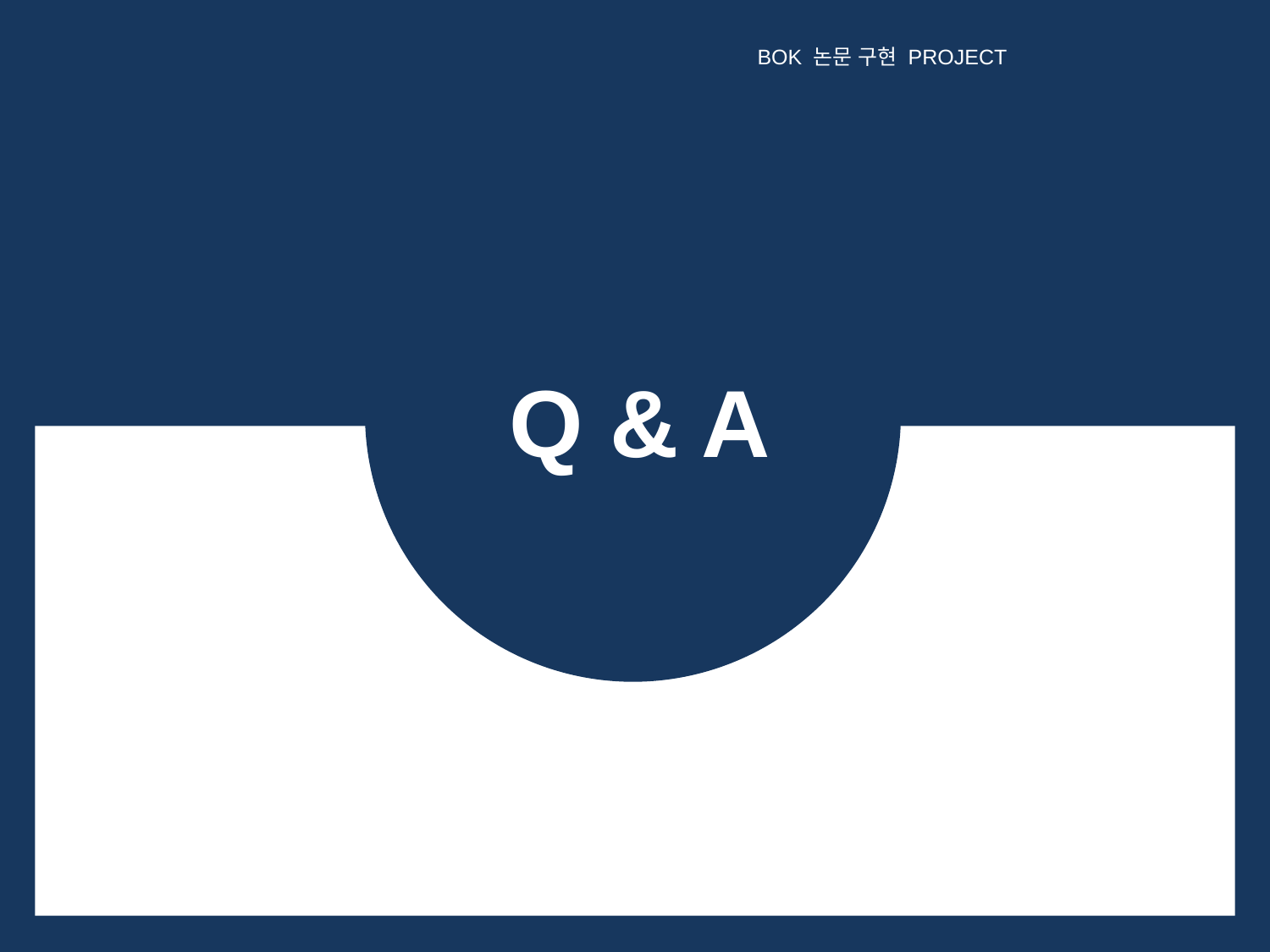

BOK 논문 구현 PROJECT

Q & A